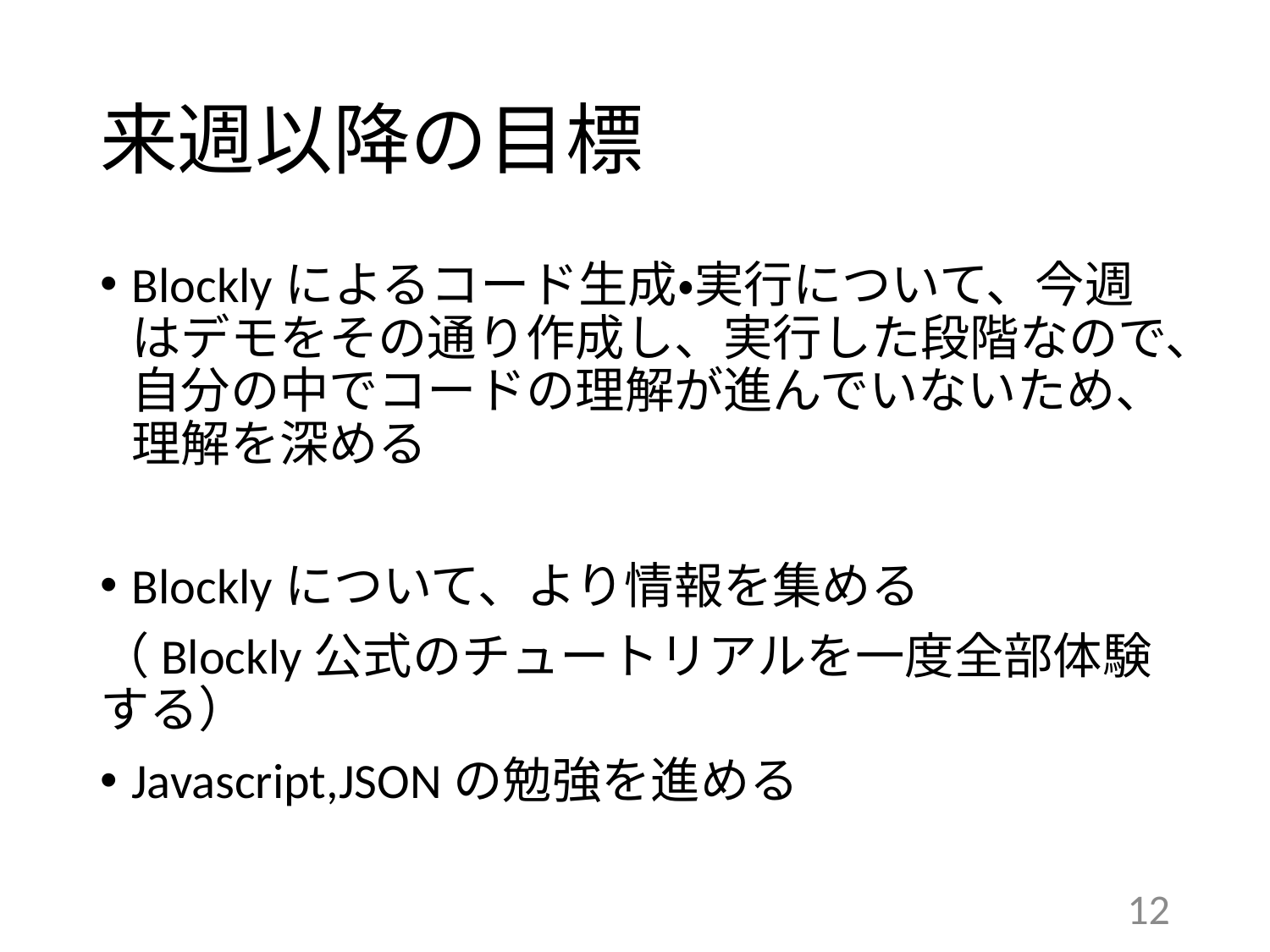

# 来週以降の目標
Blocklyによるコード生成・実行について、今週はデモをその通り作成し、実行した段階なので、自分の中でコードの理解が進んでいないため、理解を深める

Blocklyについて、より情報を集める
（Blockly公式のチュートリアルを一度全部体験する）
Javascript,JSONの勉強を進める
12